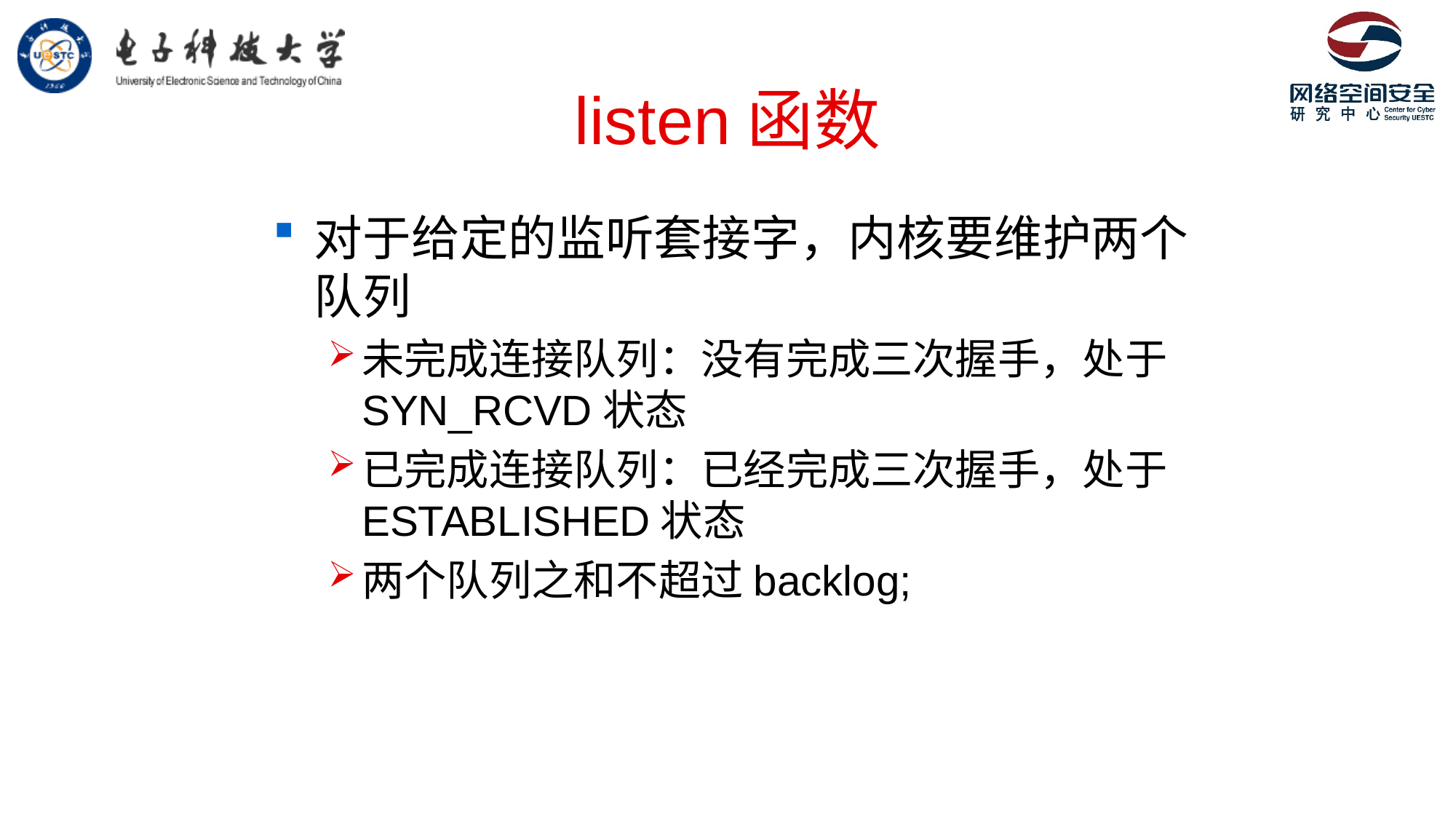

# listen函数
对于给定的监听套接字，内核要维护两个队列
未完成连接队列：没有完成三次握手，处于SYN_RCVD状态
已完成连接队列：已经完成三次握手，处于ESTABLISHED状态
两个队列之和不超过backlog;